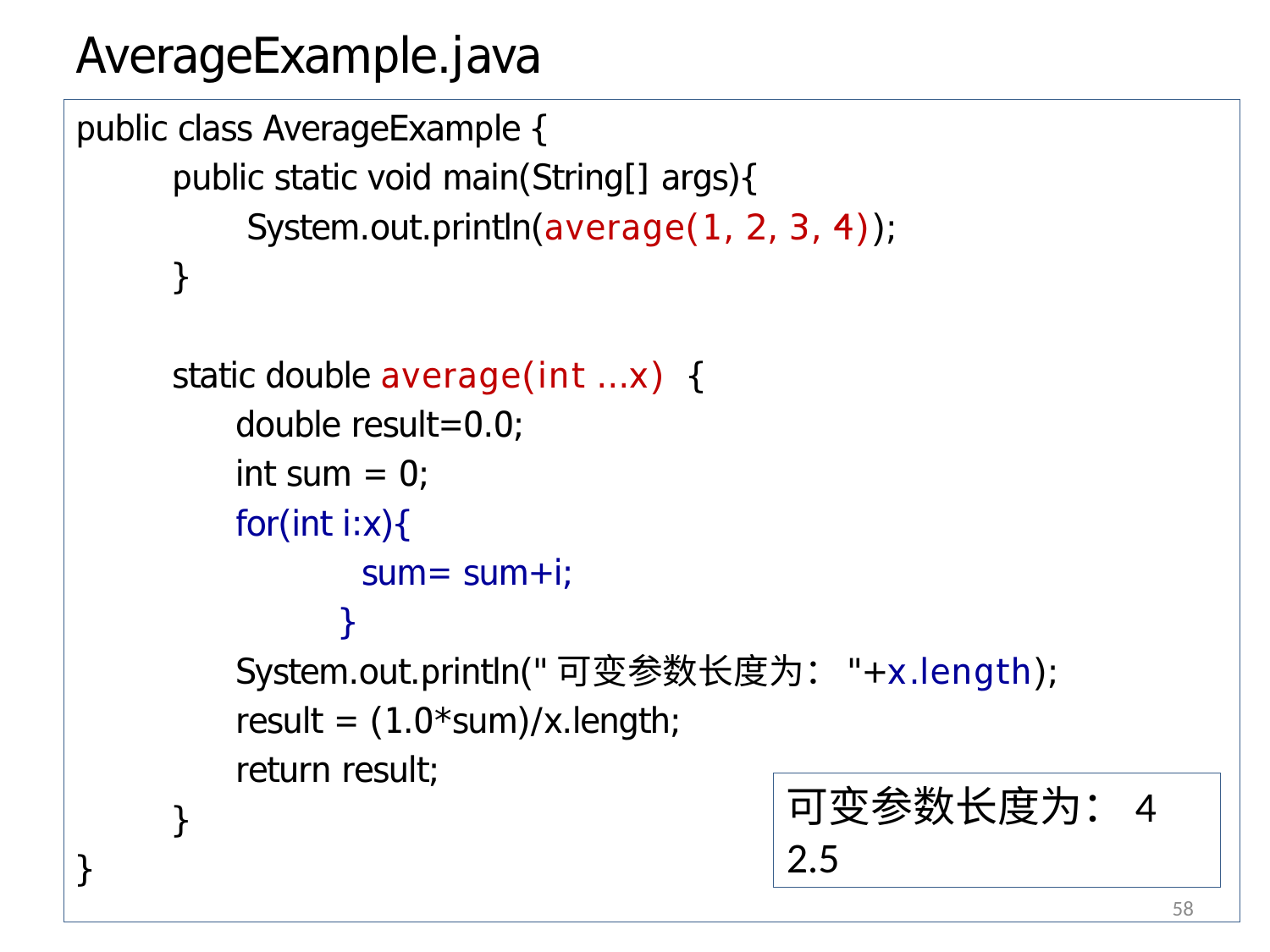

# AverageExample.java
public class AverageExample {
   public static void main(String[] args){
    System.out.println(average(1, 2, 3, 4));
   }

   static double average(int ...x)  {
   double result=0.0;
   int sum = 0;
   for(int i:x){
   	sum= sum+i;
  		   }
   System.out.println("可变参数长度为："+x.length);
   result = (1.0*sum)/x.length;
   return result;
   }
}
可变参数长度为：4
2.5
58